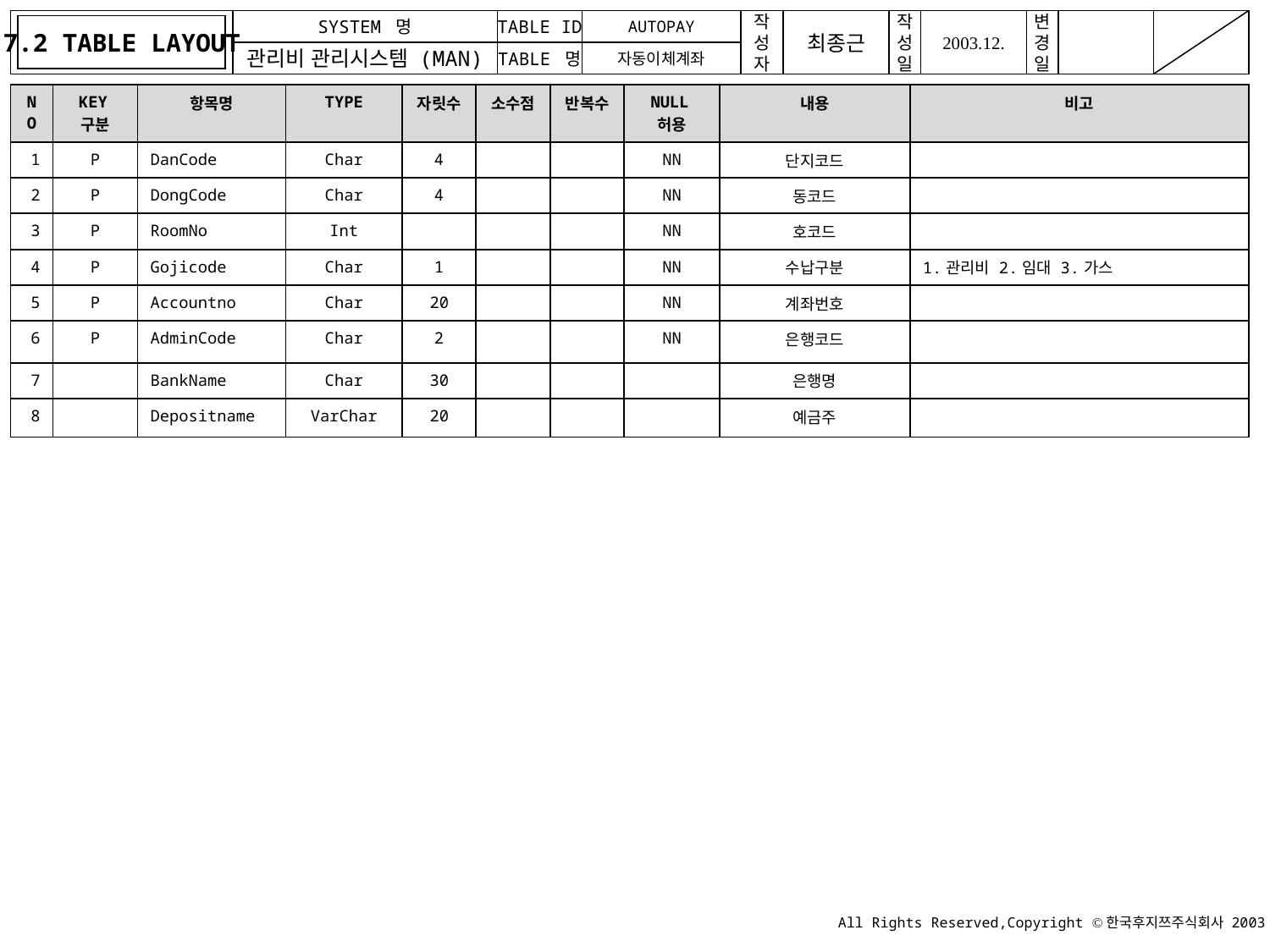

7.2 TABLE LAYOUT
AUTOPAY
자동이체계좌
| NO | KEY구분 | 항목명 | TYPE | 자릿수 | 소수점 | 반복수 | NULL허용 | 내용 | 비고 |
| --- | --- | --- | --- | --- | --- | --- | --- | --- | --- |
| 1 | P | DanCode | Char | 4 |  |  | NN | 단지코드 |  |
| 2 | P | DongCode | Char | 4 |  |  | NN | 동코드 |  |
| 3 | P | RoomNo | Int |  |  |  | NN | 호코드 |  |
| 4 | P | Gojicode | Char | 1 |  |  | NN | 수납구분 | 1.관리비 2.임대 3.가스 |
| 5 | P | Accountno | Char | 20 |  |  | NN | 계좌번호 |  |
| 6 | P | AdminCode | Char | 2 |  |  | NN | 은행코드 |  |
| 7 |  | BankName | Char | 30 |  |  |  | 은행명 |  |
| 8 |  | Depositname | VarChar | 20 |  |  |  | 예금주 |  |